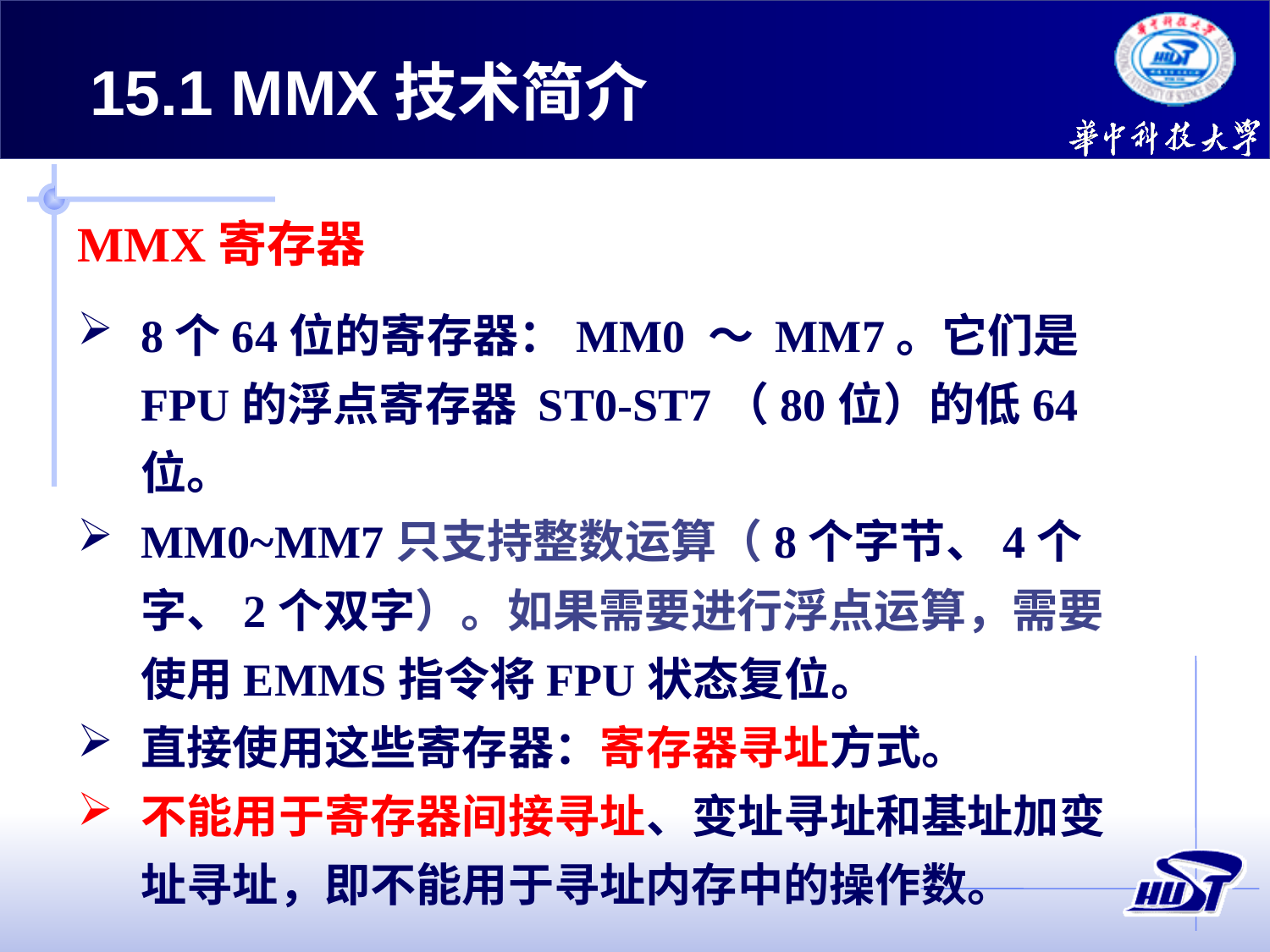

15.1 MMX技术简介
MMX寄存器
8个64位的寄存器：MM0 ～ MM7。它们是FPU的浮点寄存器 ST0-ST7（80位）的低64位。
MM0~MM7只支持整数运算（8个字节、4个字、2个双字）。如果需要进行浮点运算，需要使用EMMS指令将FPU状态复位。
直接使用这些寄存器：寄存器寻址方式。
不能用于寄存器间接寻址、变址寻址和基址加变址寻址，即不能用于寻址内存中的操作数。